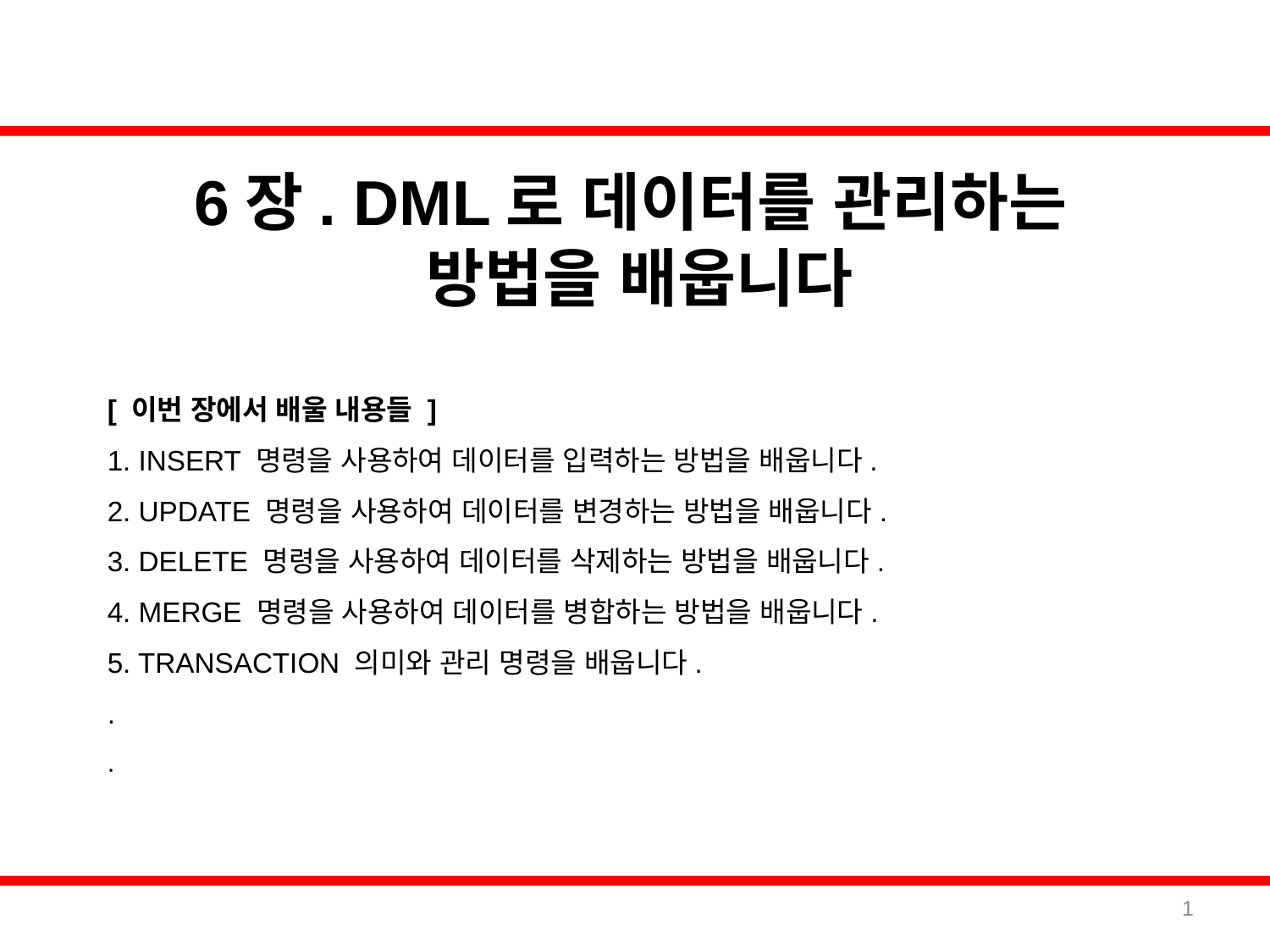

# 6장. DML로 데이터를 관리하는 방법을 배웁니다

[ 이번 장에서 배울 내용들 ]
1. INSERT 명령을 사용하여 데이터를 입력하는 방법을 배웁니다.
2. UPDATE 명령을 사용하여 데이터를 변경하는 방법을 배웁니다.
3. DELETE 명령을 사용하여 데이터를 삭제하는 방법을 배웁니다.
4. MERGE 명령을 사용하여 데이터를 병합하는 방법을 배웁니다.
5. TRANSACTION 의미와 관리 명령을 배웁니다.
.
.

1